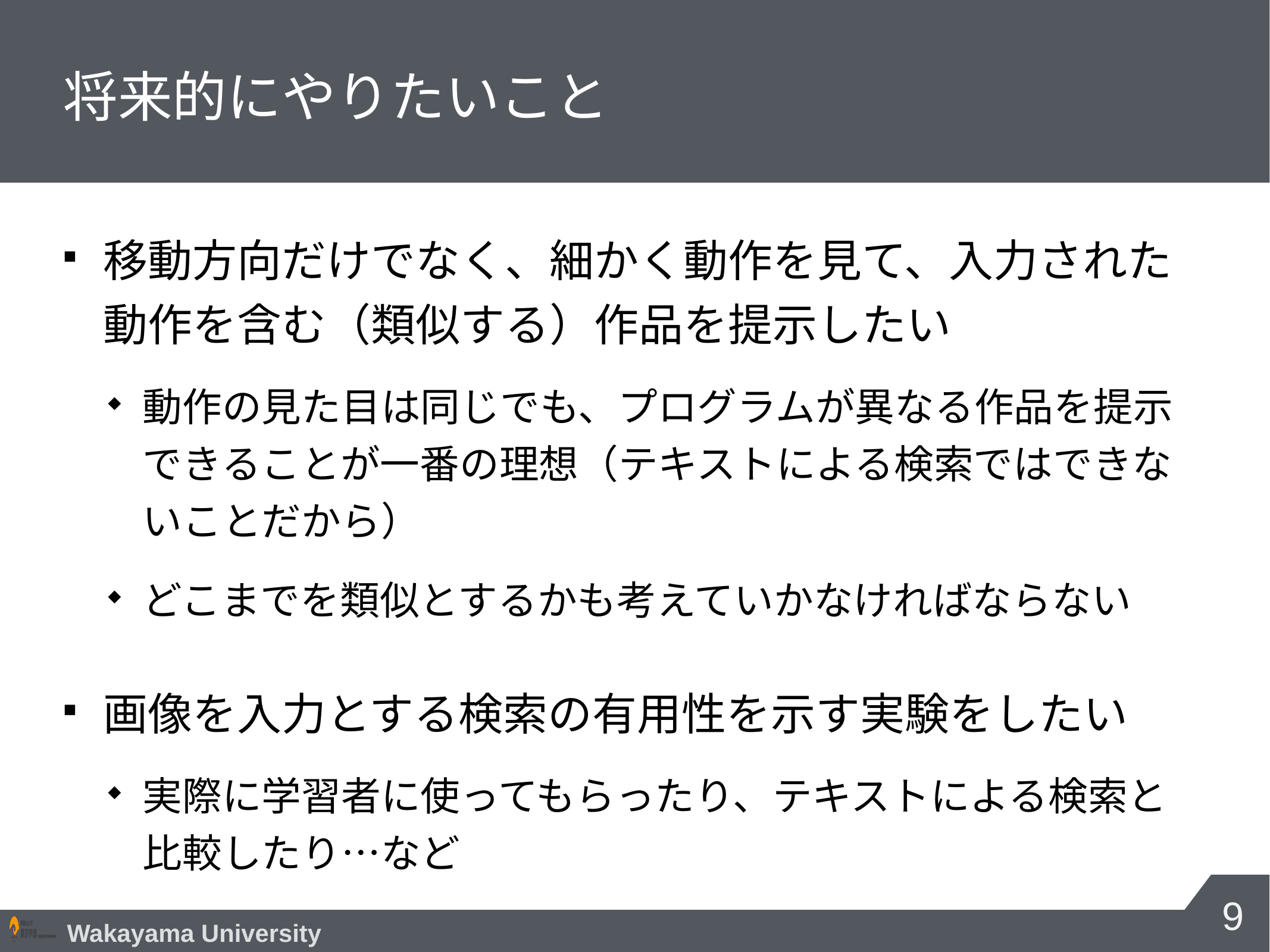

# 将来的にやりたいこと
移動方向だけでなく、細かく動作を見て、入力された動作を含む（類似する）作品を提示したい
動作の見た目は同じでも、プログラムが異なる作品を提示できることが一番の理想（テキストによる検索ではできないことだから）
どこまでを類似とするかも考えていかなければならない
画像を入力とする検索の有用性を示す実験をしたい
実際に学習者に使ってもらったり、テキストによる検索と比較したり…など

9